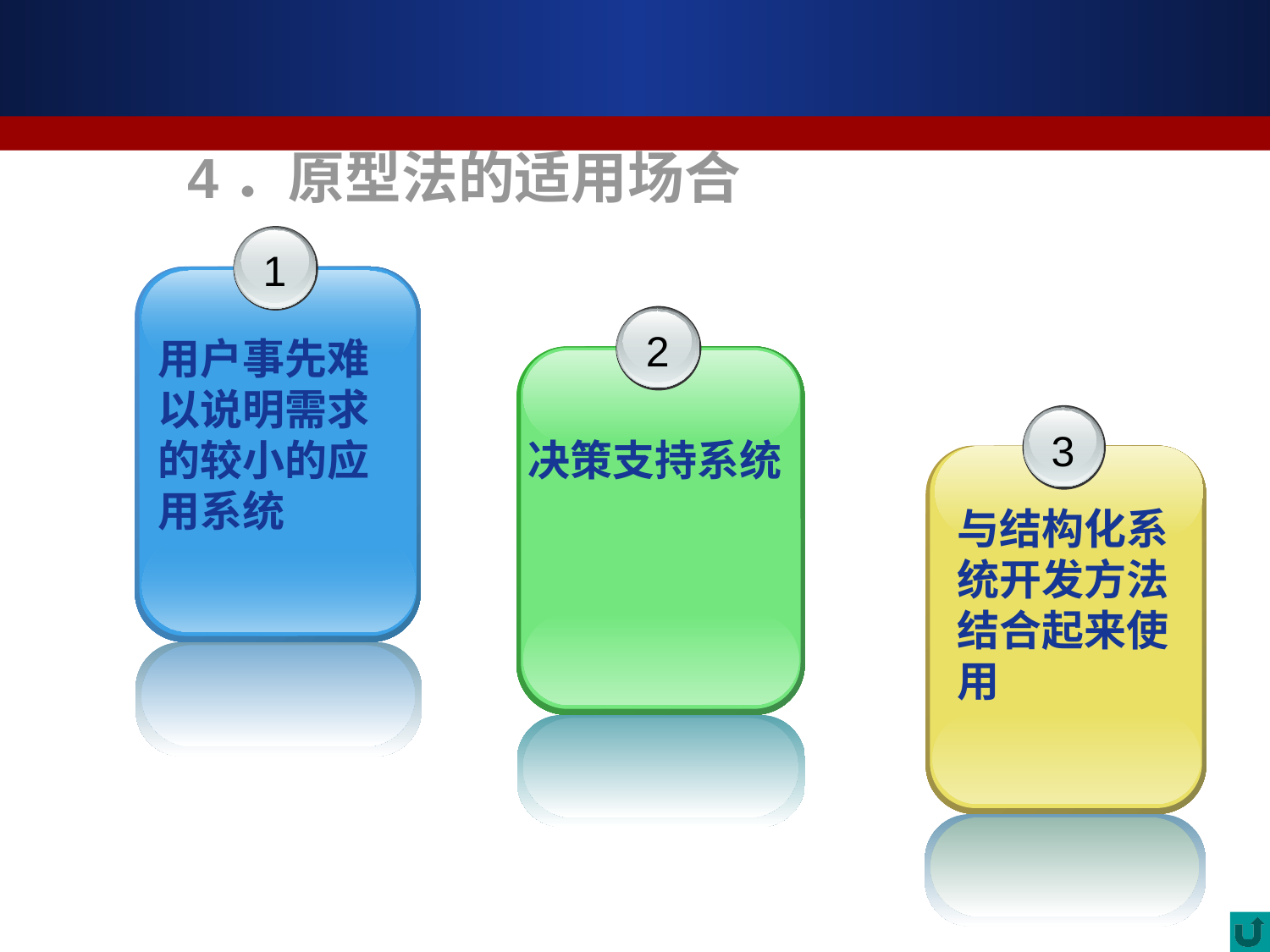

4．原型法的适用场合

1

用户事先难以说明需求的较小的应用系统

2

决策支持系统

3

与结构化系统开发方法结合起来使用